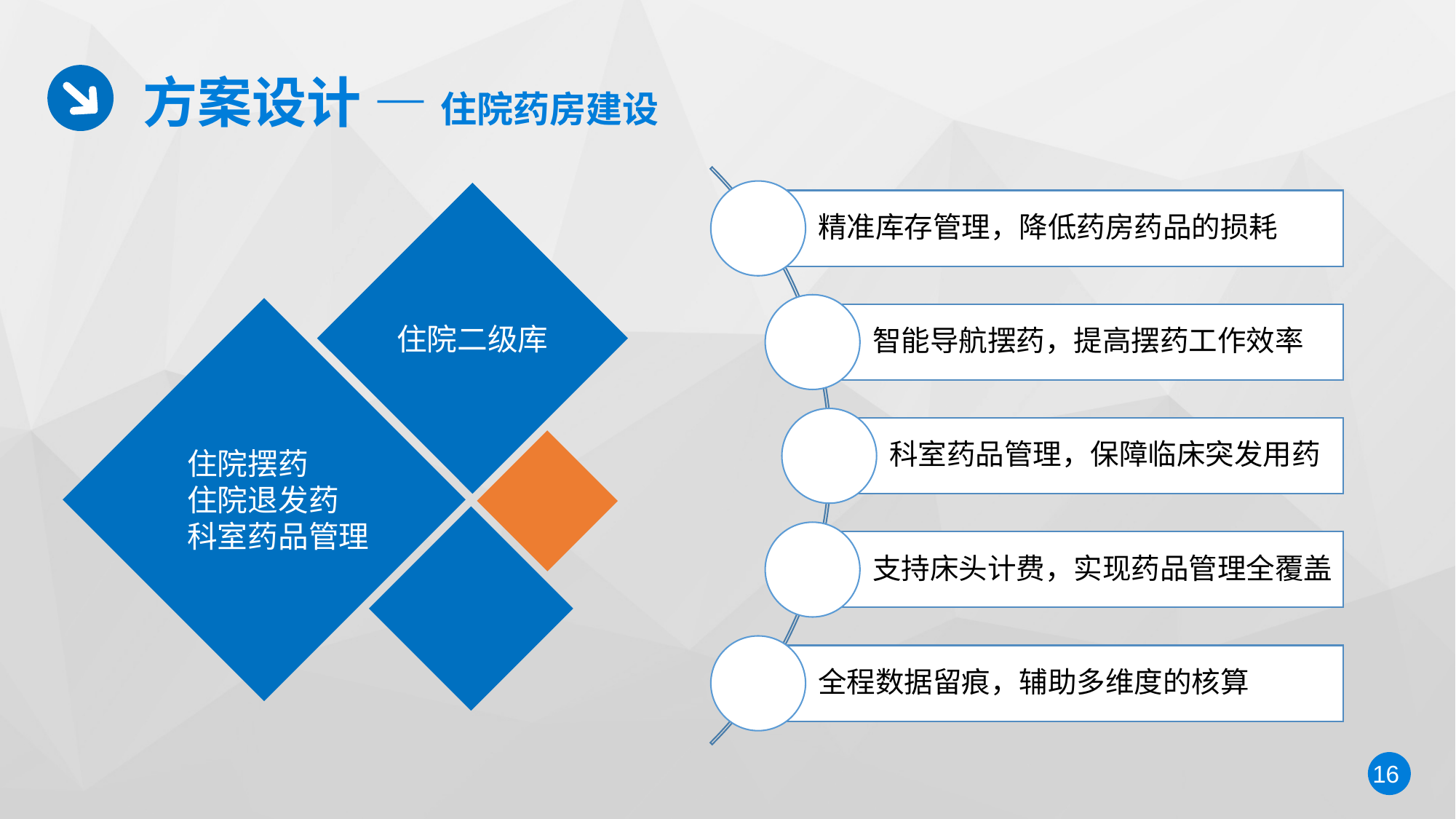

方案设计 — 住院药房建设
精准库存管理，降低药房药品的损耗
智能导航摆药，提高摆药工作效率
科室药品管理，保障临床突发用药
支持床头计费，实现药品管理全覆盖
全程数据留痕，辅助多维度的核算

住院二级库

住院摆药
住院退发药
科室药品管理